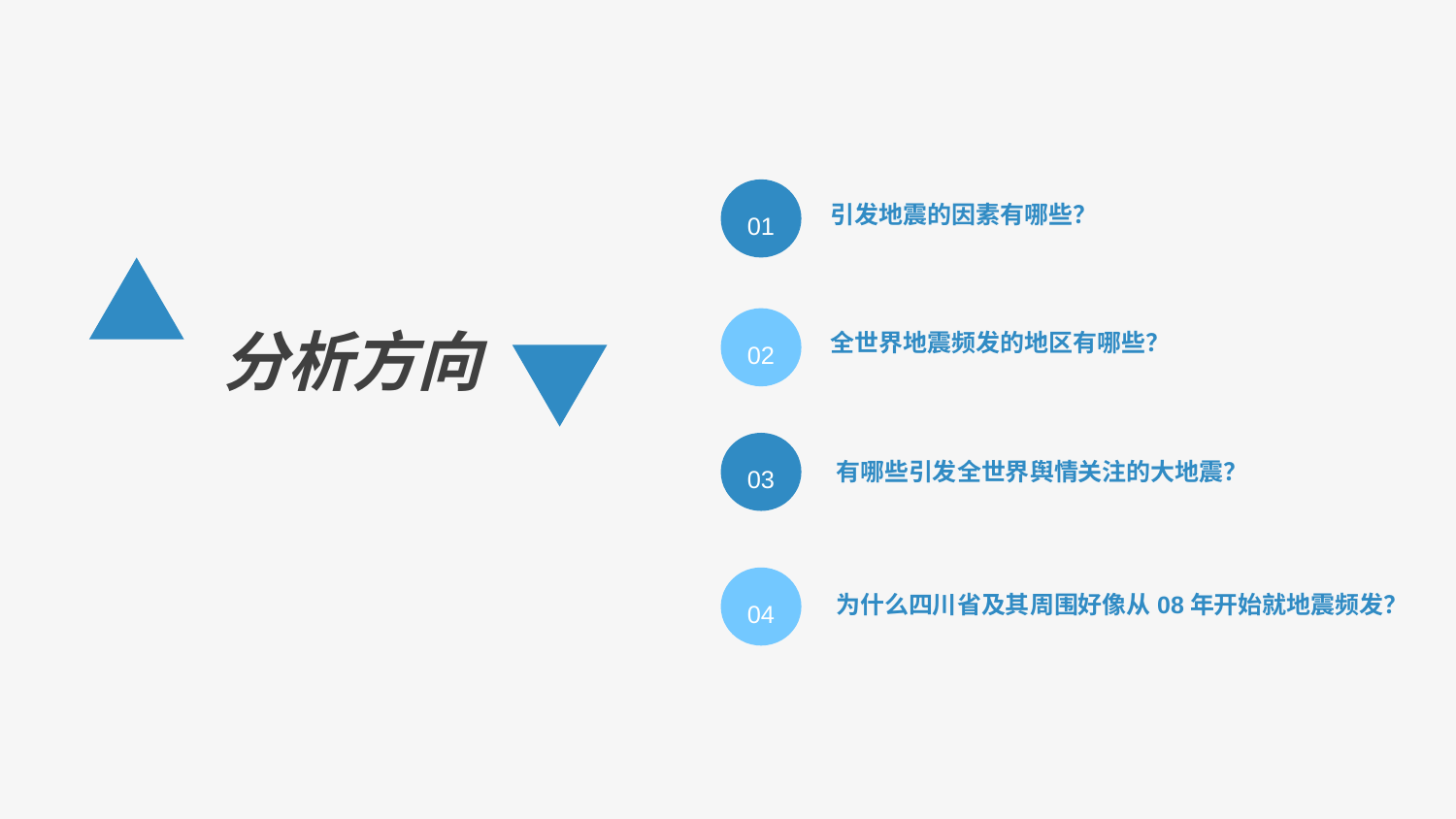

01
引发地震的因素有哪些？

分析方向
02
全世界地震频发的地区有哪些？

03
有哪些引发全世界舆情关注的大地震？
04
为什么四川省及其周围好像从08年开始就地震频发？